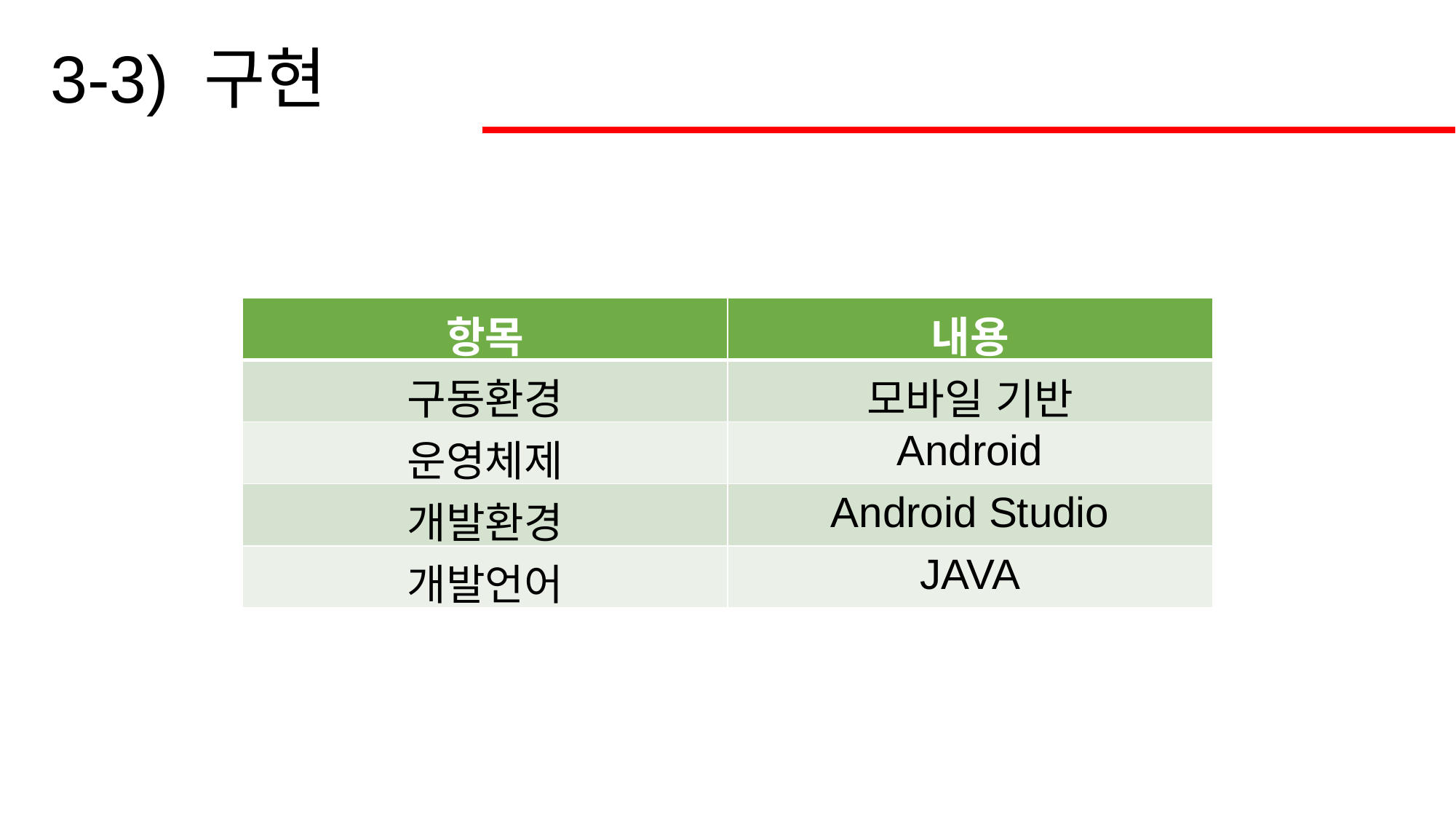

3-3) 구현
| 항목 | 내용 |
| --- | --- |
| 구동환경 | 모바일 기반 |
| 운영체제 | Android |
| 개발환경 | Android Studio |
| 개발언어 | JAVA |